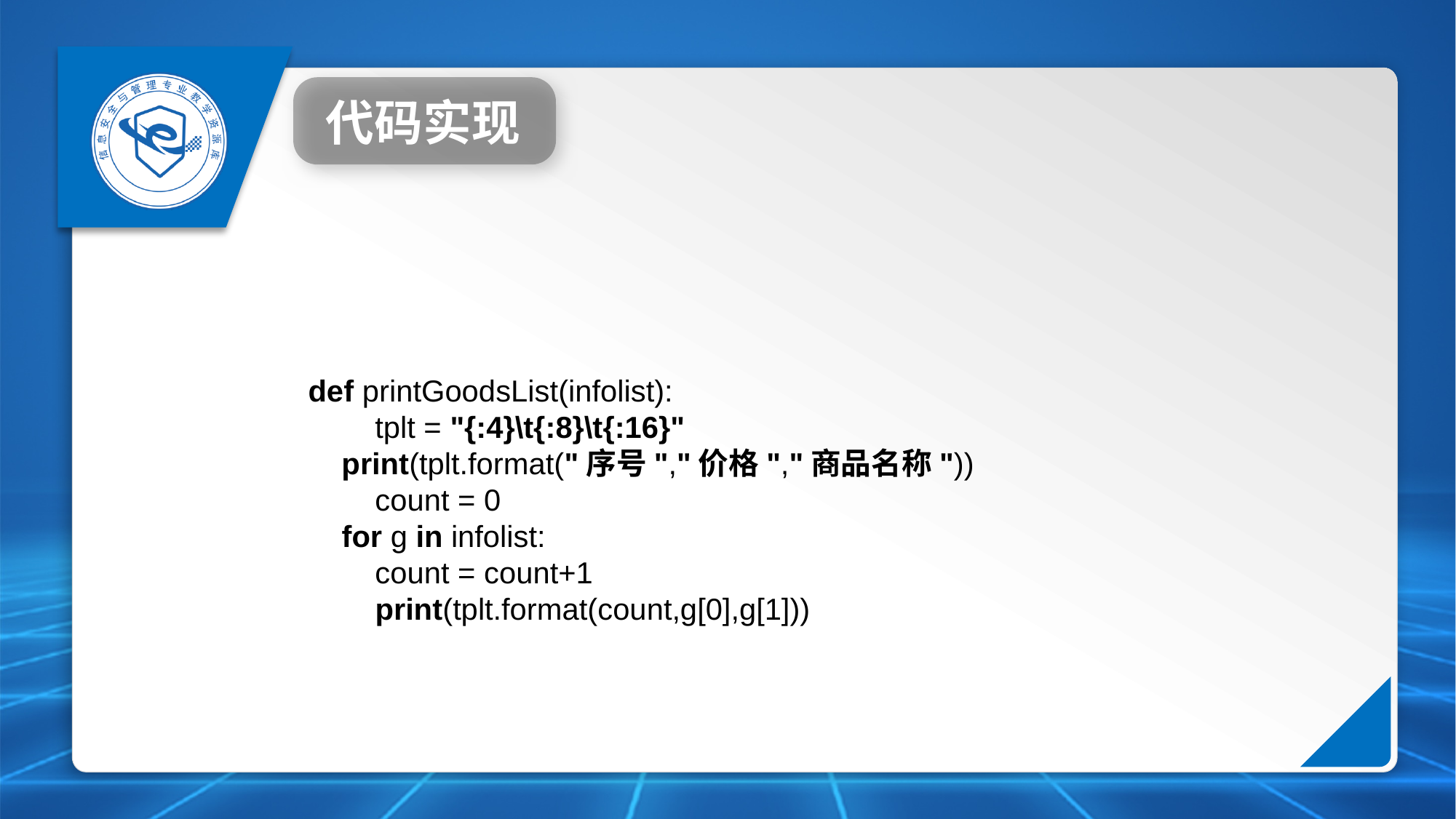

代码实现
def printGoodsList(infolist):
        tplt = "{:4}\t{:8}\t{:16}"
    print(tplt.format("序号","价格","商品名称"))
        count = 0
    for g in infolist:
        count = count+1
        print(tplt.format(count,g[0],g[1]))